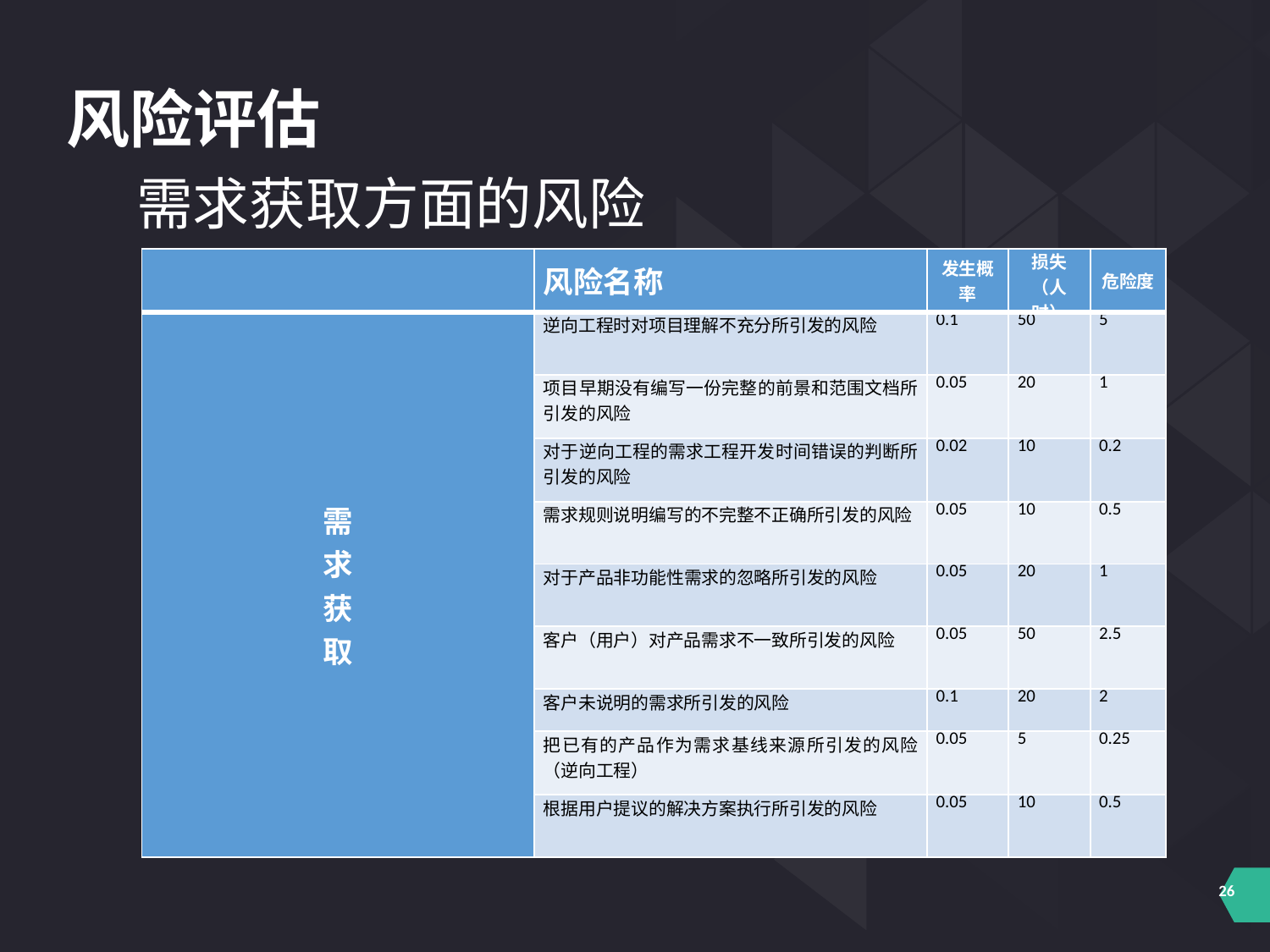

风险评估
需求获取方面的风险
|  | 风险名称 | 发生概率 | 损失（人时） | 危险度 |
| --- | --- | --- | --- | --- |
| 需 求 获 取 | 逆向工程时对项目理解不充分所引发的风险 | 0.1 | 50 | 5 |
|  | 项目早期没有编写一份完整的前景和范围文档所引发的风险 | 0.05 | 20 | 1 |
|  | 对于逆向工程的需求工程开发时间错误的判断所引发的风险 | 0.02 | 10 | 0.2 |
|  | 需求规则说明编写的不完整不正确所引发的风险 | 0.05 | 10 | 0.5 |
|  | 对于产品非功能性需求的忽略所引发的风险 | 0.05 | 20 | 1 |
|  | 客户（用户）对产品需求不一致所引发的风险 | 0.05 | 50 | 2.5 |
|  | 客户未说明的需求所引发的风险 | 0.1 | 20 | 2 |
|  | 把已有的产品作为需求基线来源所引发的风险（逆向工程） | 0.05 | 5 | 0.25 |
|  | 根据用户提议的解决方案执行所引发的风险 | 0.05 | 10 | 0.5 |